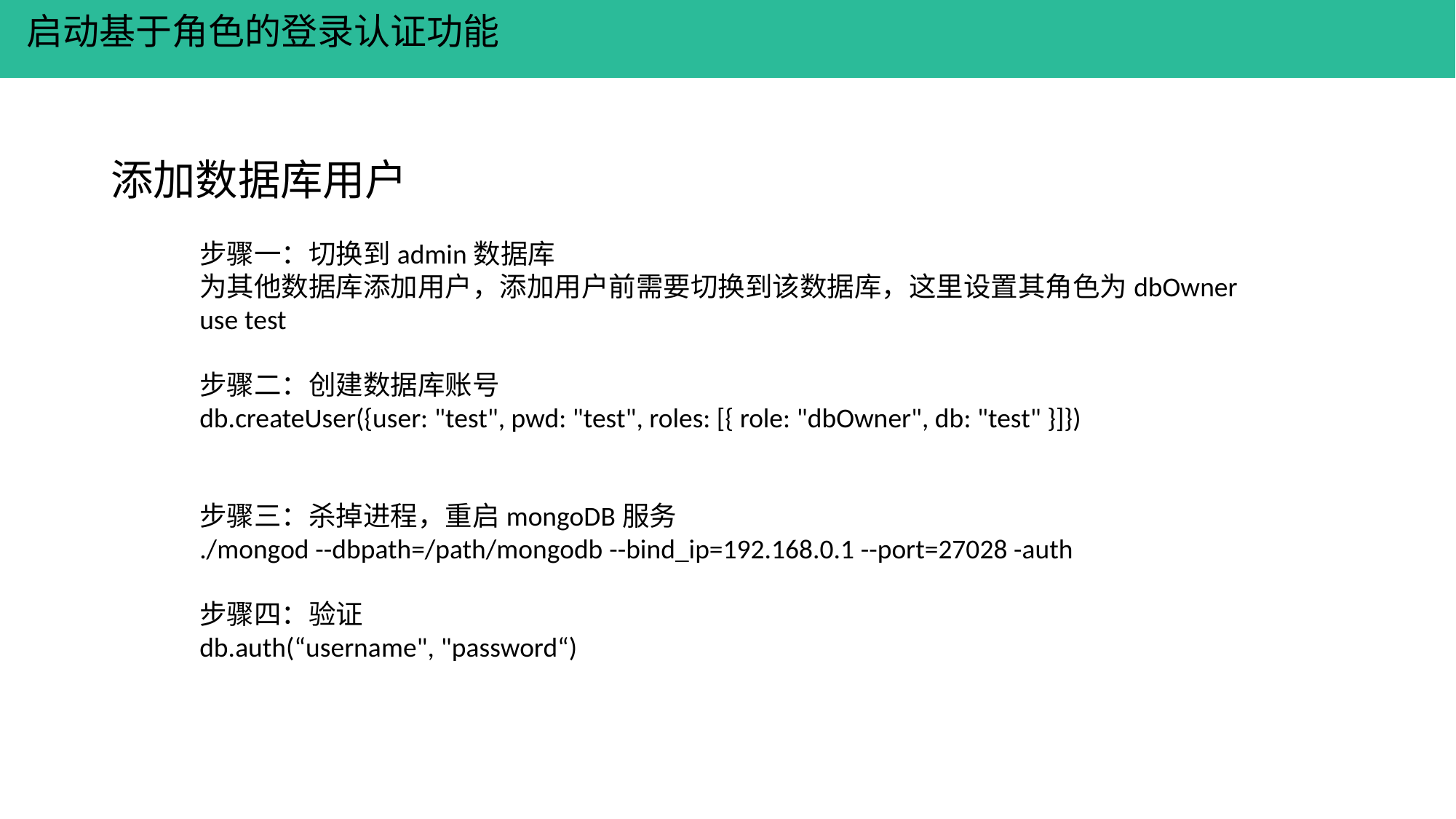

启动基于角色的登录认证功能
添加数据库用户
步骤一：切换到admin数据库
为其他数据库添加用户，添加用户前需要切换到该数据库，这里设置其角色为dbOwner
use test

步骤二：创建数据库账号
db.createUser({user: "test", pwd: "test", roles: [{ role: "dbOwner", db: "test" }]})

步骤三：杀掉进程，重启mongoDB服务
./mongod --dbpath=/path/mongodb --bind_ip=192.168.0.1 --port=27028 -auth

步骤四：验证
db.auth(“username", "password“)